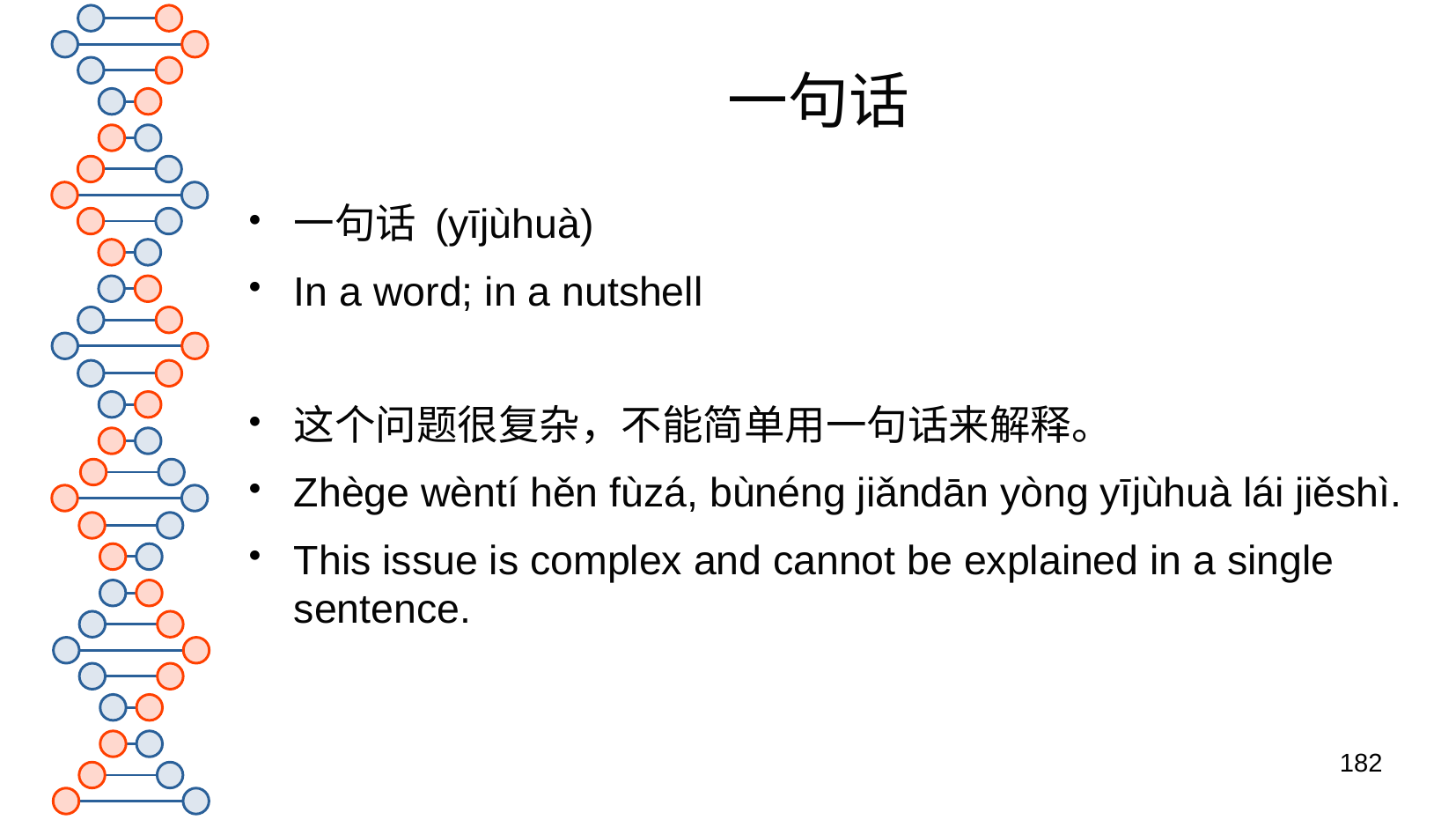

# 一句话
一句话 (yījùhuà)
In a word; in a nutshell

这个问题很复杂，不能简单用一句话来解释。
Zhège wèntí hěn fùzá, bùnéng jiǎndān yòng yījùhuà lái jiěshì.
This issue is complex and cannot be explained in a single sentence.

182